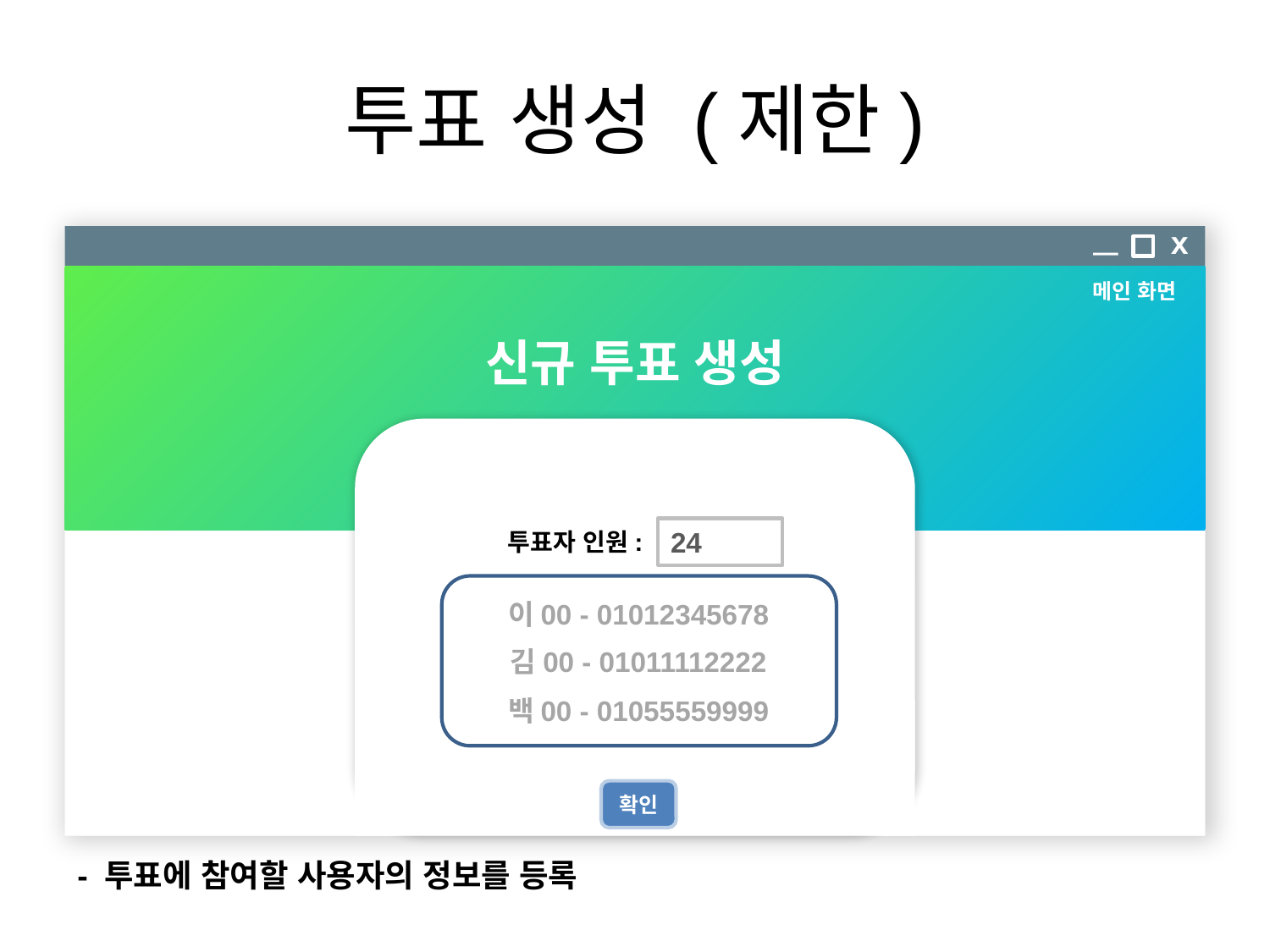

# 투표 생성 (제한)

메인 화면
신규 투표 생성

24
투표자 인원:

이00 - 01012345678
김00 - 01011112222
백00 - 01055559999
확인
- 투표에 참여할 사용자의 정보를 등록